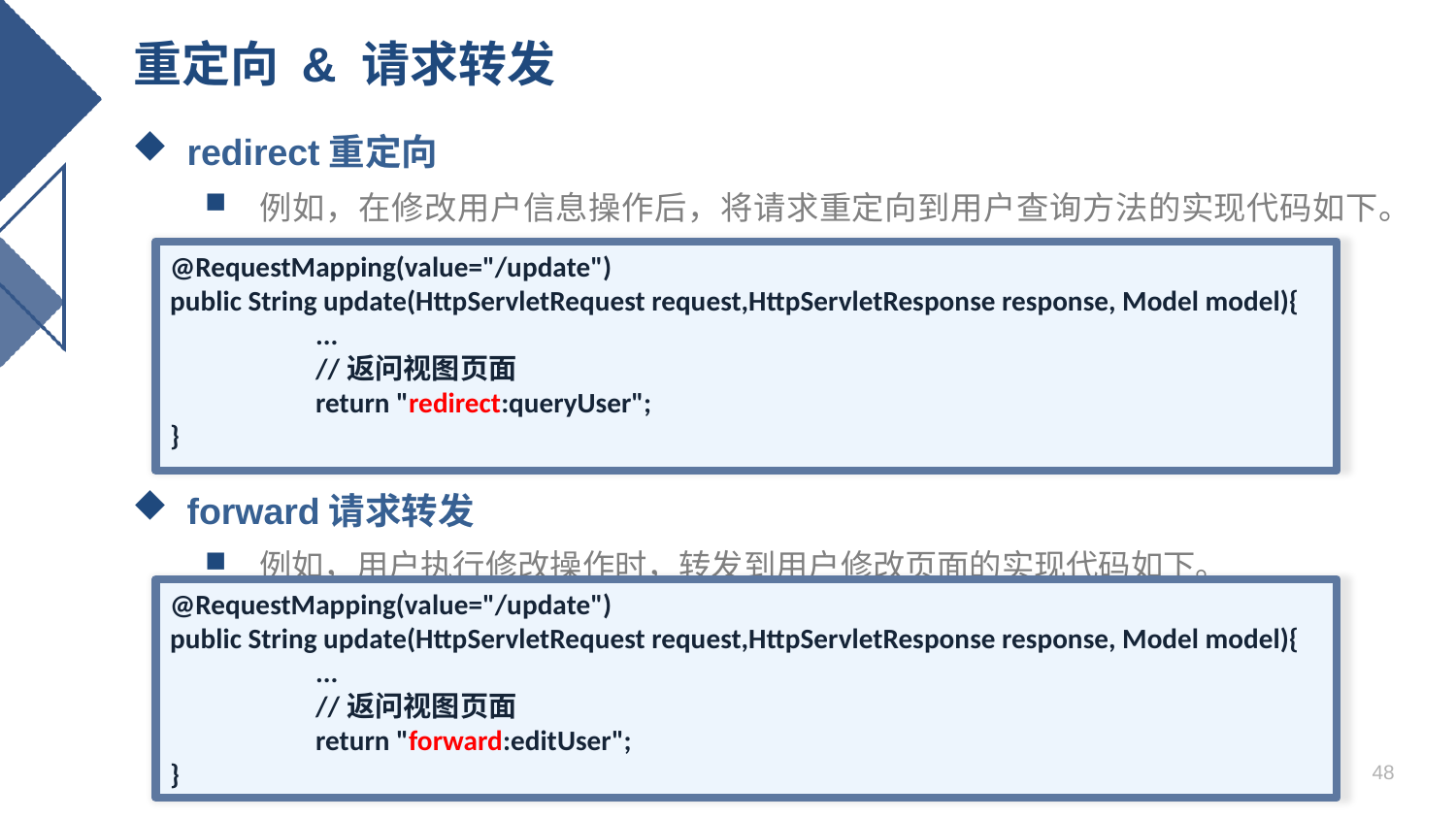

# 重定向 & 请求转发
redirect重定向
例如，在修改用户信息操作后，将请求重定向到用户查询方法的实现代码如下。

forward请求转发
例如，用户执行修改操作时，转发到用户修改页面的实现代码如下。

@RequestMapping(value="/update")
public String update(HttpServletRequest request,HttpServletResponse response, Model model){
	...
	//返问视图页面
	return "redirect:queryUser";
}
@RequestMapping(value="/update")
public String update(HttpServletRequest request,HttpServletResponse response, Model model){
	...
	//返问视图页面
	return "forward:editUser";
}
48